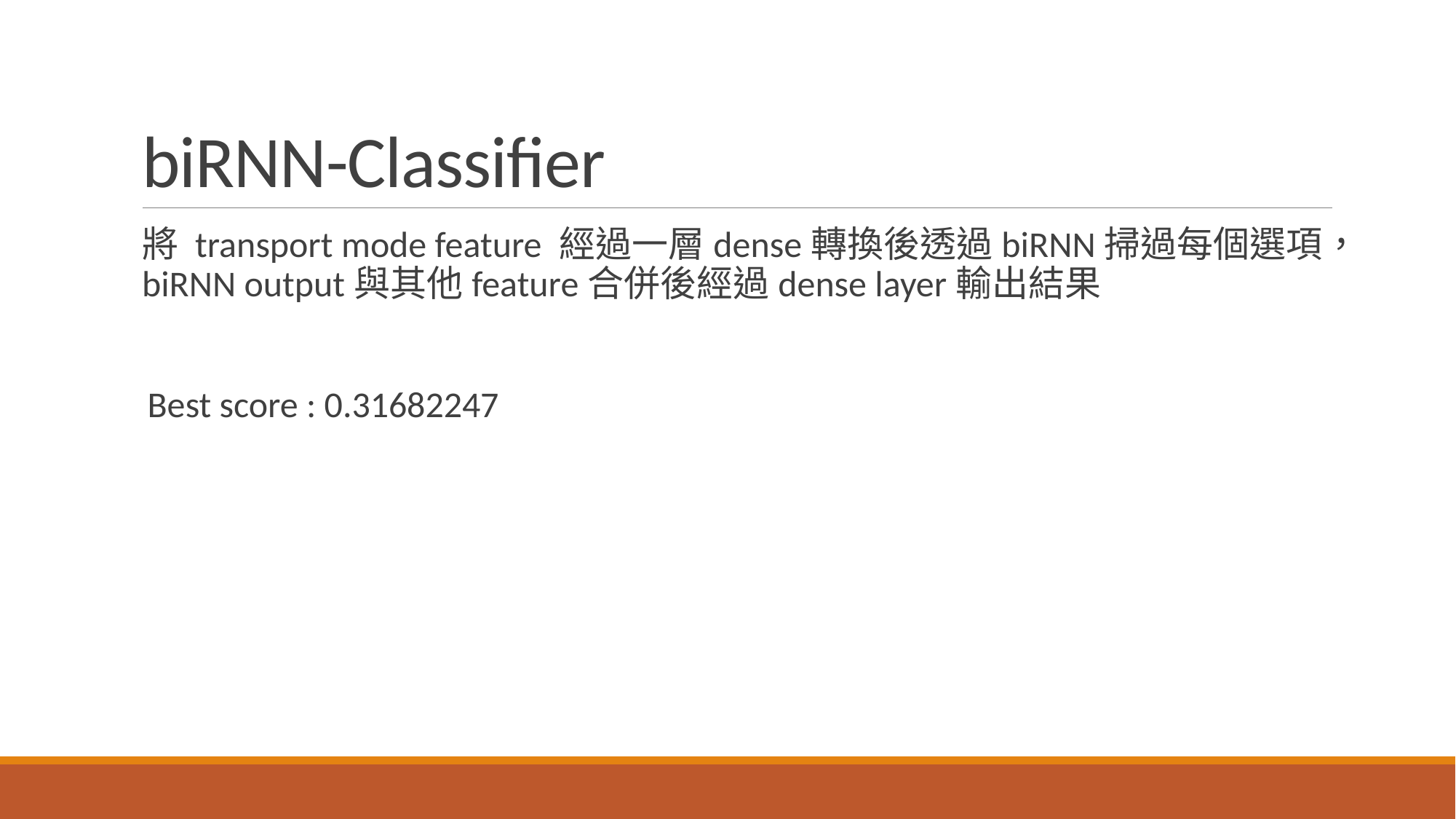

# biRNN-Classifier
將 transport mode feature 經過一層dense轉換後透過biRNN掃過每個選項，biRNN output與其他feature合併後經過dense layer輸出結果

  Best score : 0.31682247